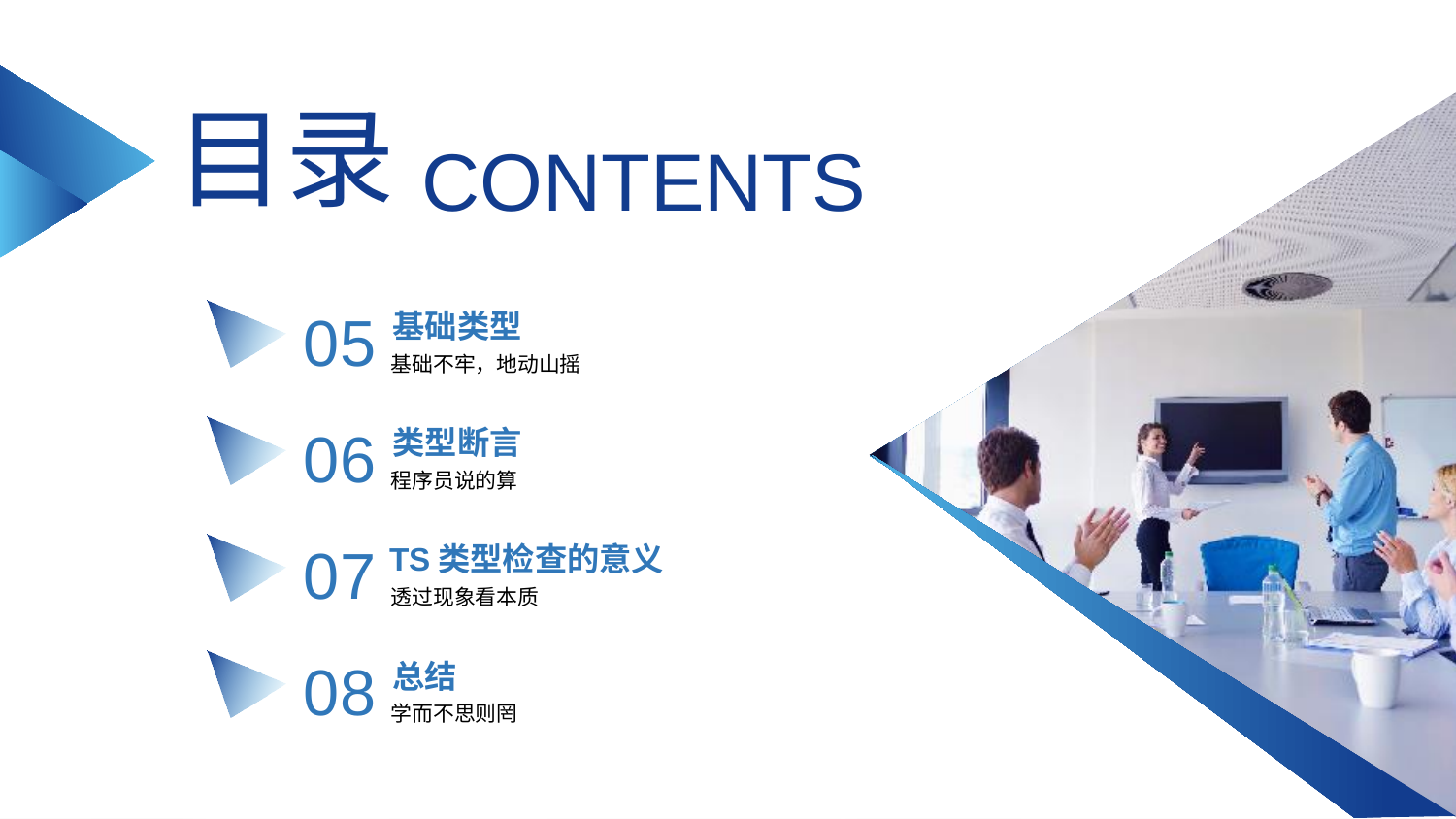

目录
CONTENTS

05
基础类型
基础不牢，地动山摇

06
类型断言
程序员说的算

07
TS类型检查的意义
透过现象看本质

08
总结
学而不思则罔